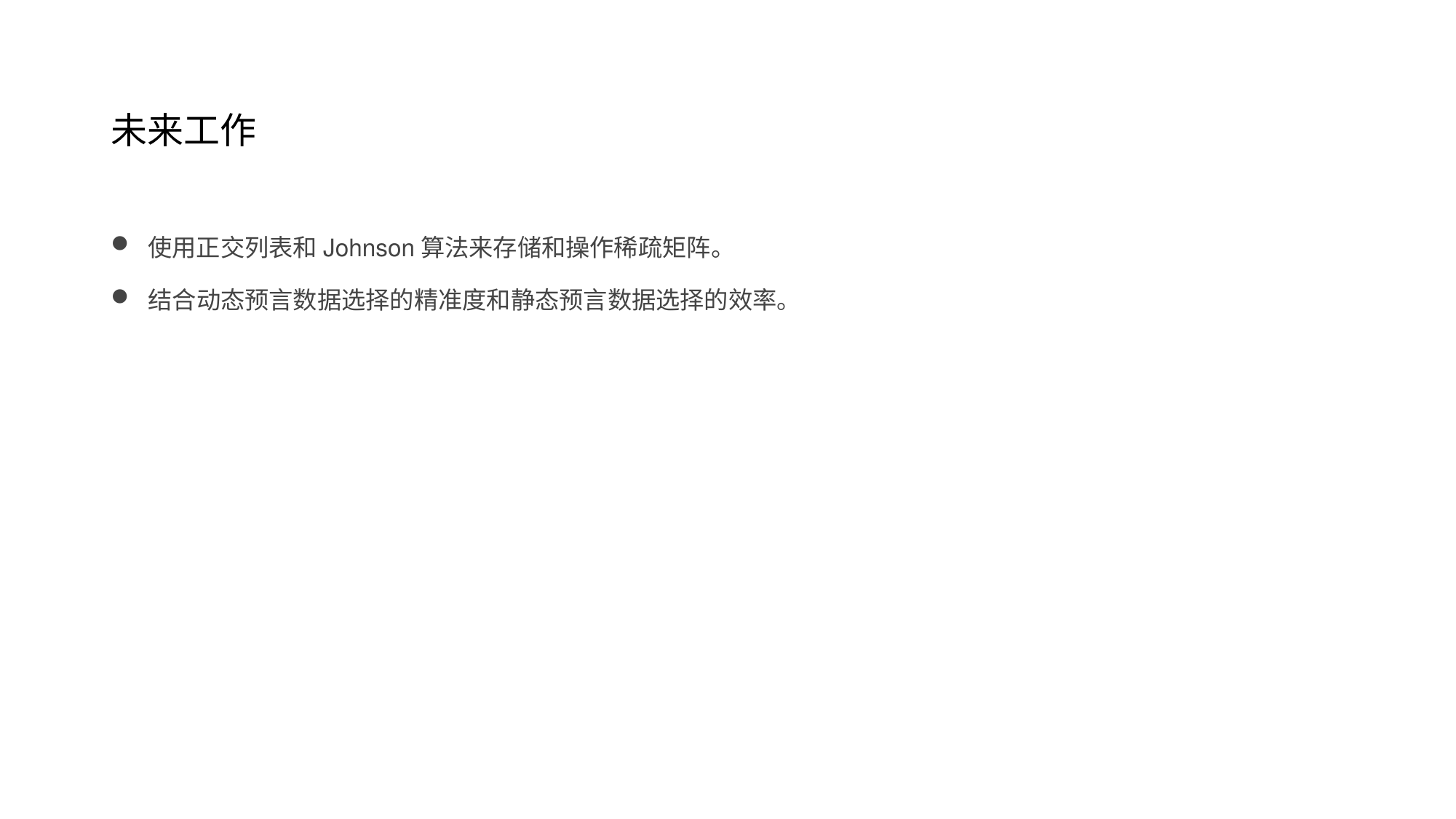

# 未来工作
使用正交列表和Johnson算法来存储和操作稀疏矩阵。
结合动态预言数据选择的精准度和静态预言数据选择的效率。